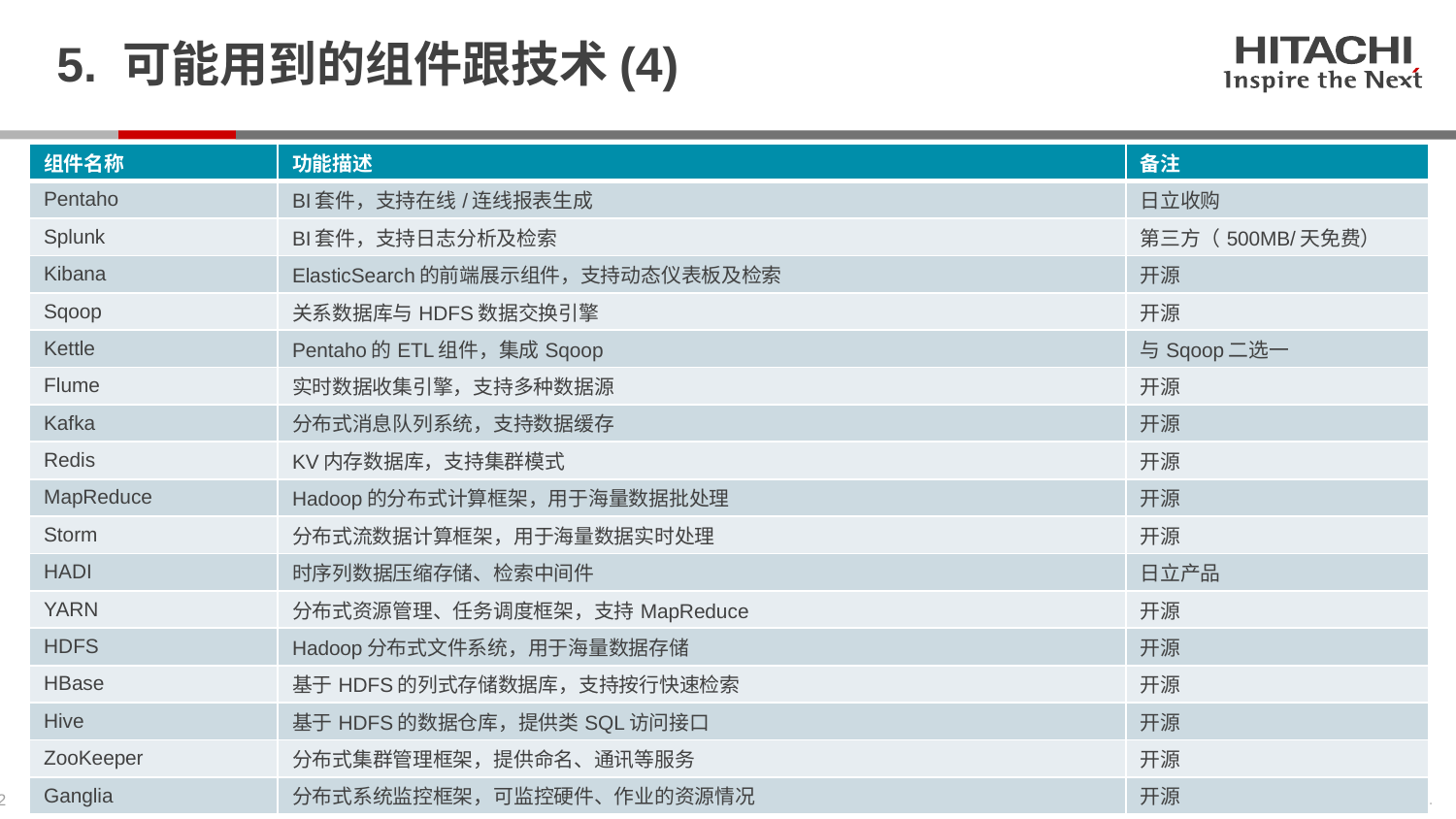

# 5. 可能用到的组件跟技术(4)
| 组件名称 | 功能描述 | 备注 |
| --- | --- | --- |
| Pentaho | BI套件，支持在线/连线报表生成 | 日立收购 |
| Splunk | BI套件，支持日志分析及检索 | 第三方（500MB/天免费） |
| Kibana | ElasticSearch的前端展示组件，支持动态仪表板及检索 | 开源 |
| Sqoop | 关系数据库与HDFS数据交换引擎 | 开源 |
| Kettle | Pentaho的ETL组件，集成Sqoop | 与Sqoop二选一 |
| Flume | 实时数据收集引擎，支持多种数据源 | 开源 |
| Kafka | 分布式消息队列系统，支持数据缓存 | 开源 |
| Redis | KV内存数据库，支持集群模式 | 开源 |
| MapReduce | Hadoop的分布式计算框架，用于海量数据批处理 | 开源 |
| Storm | 分布式流数据计算框架，用于海量数据实时处理 | 开源 |
| HADI | 时序列数据压缩存储、检索中间件 | 日立产品 |
| YARN | 分布式资源管理、任务调度框架，支持MapReduce | 开源 |
| HDFS | Hadoop分布式文件系统，用于海量数据存储 | 开源 |
| HBase | 基于HDFS的列式存储数据库，支持按行快速检索 | 开源 |
| Hive | 基于HDFS的数据仓库，提供类SQL访问接口 | 开源 |
| ZooKeeper | 分布式集群管理框架，提供命名、通讯等服务 | 开源 |
| Ganglia | 分布式系统监控框架，可监控硬件、作业的资源情况 | 开源 |